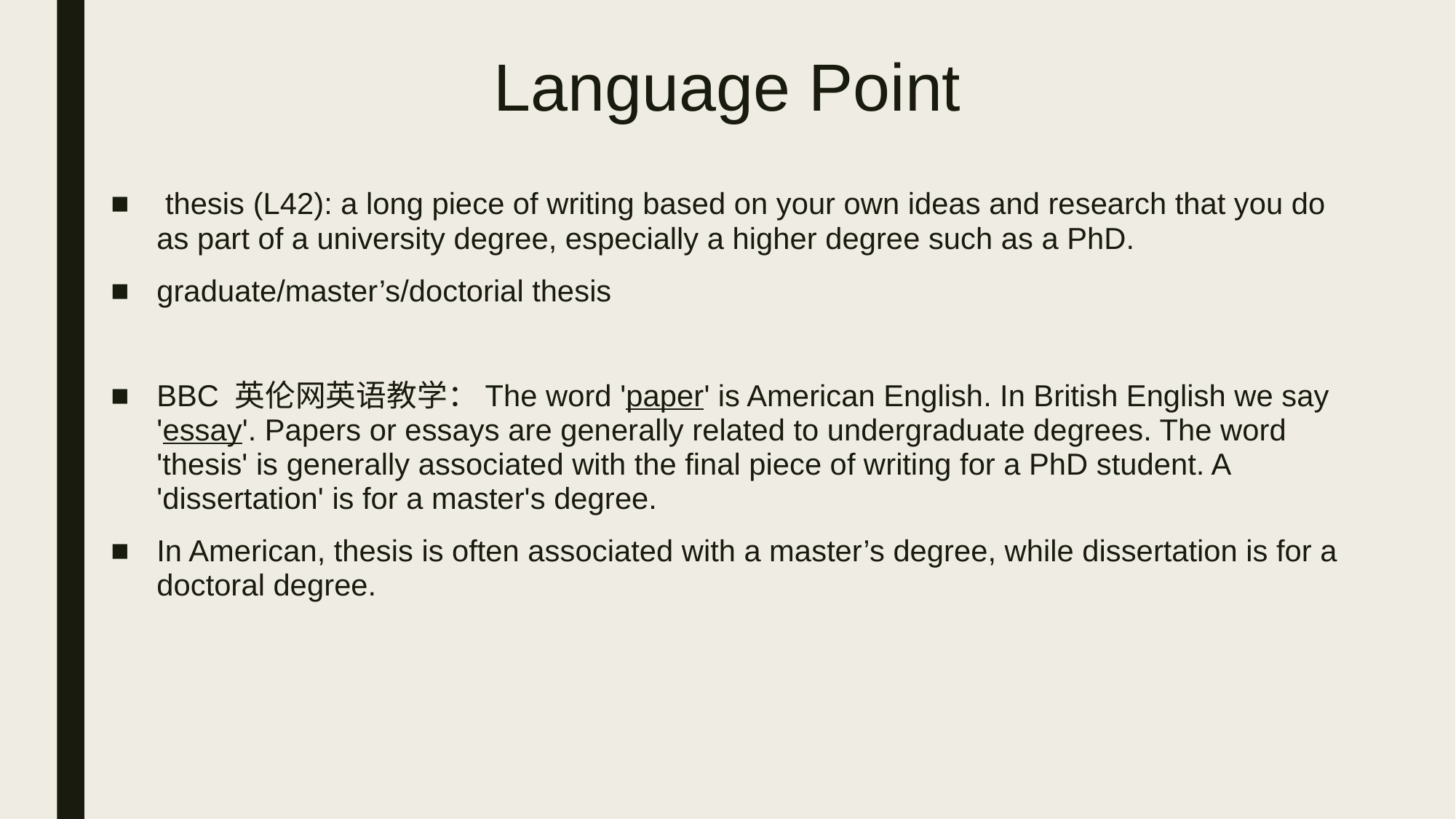

# Language Point
 thesis (L42): a long piece of writing based on your own ideas and research that you do as part of a university degree, especially a higher degree such as a PhD.
graduate/master’s/doctorial thesis

BBC 英伦网英语教学：The word 'paper' is American English. In British English we say 'essay'. Papers or essays are generally related to undergraduate degrees. The word 'thesis' is generally associated with the final piece of writing for a PhD student. A 'dissertation' is for a master's degree.
In American, thesis is often associated with a master’s degree, while dissertation is for a doctoral degree.